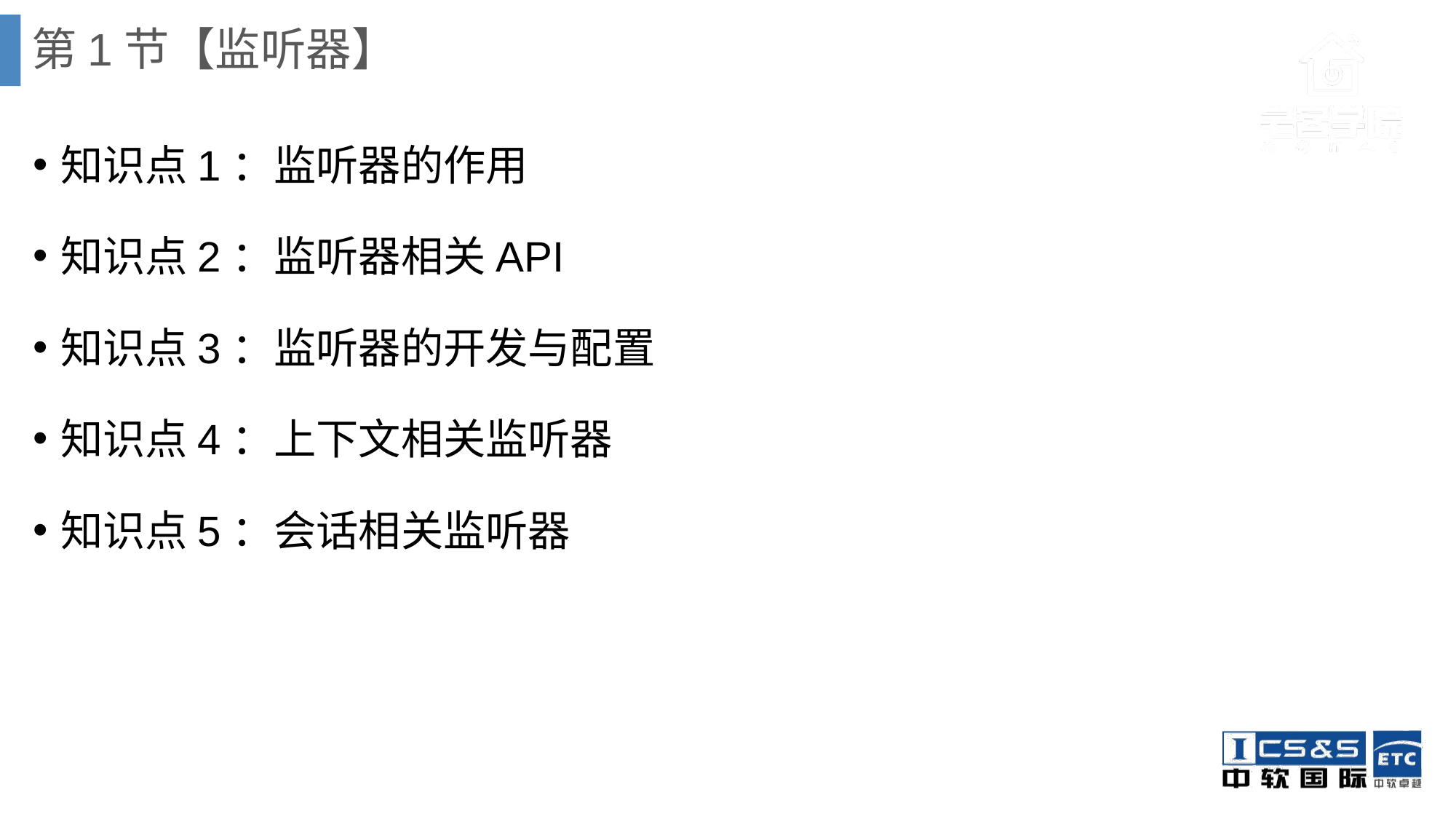

# 第1节【监听器】
知识点1：监听器的作用
知识点2：监听器相关API
知识点3：监听器的开发与配置
知识点4：上下文相关监听器
知识点5：会话相关监听器